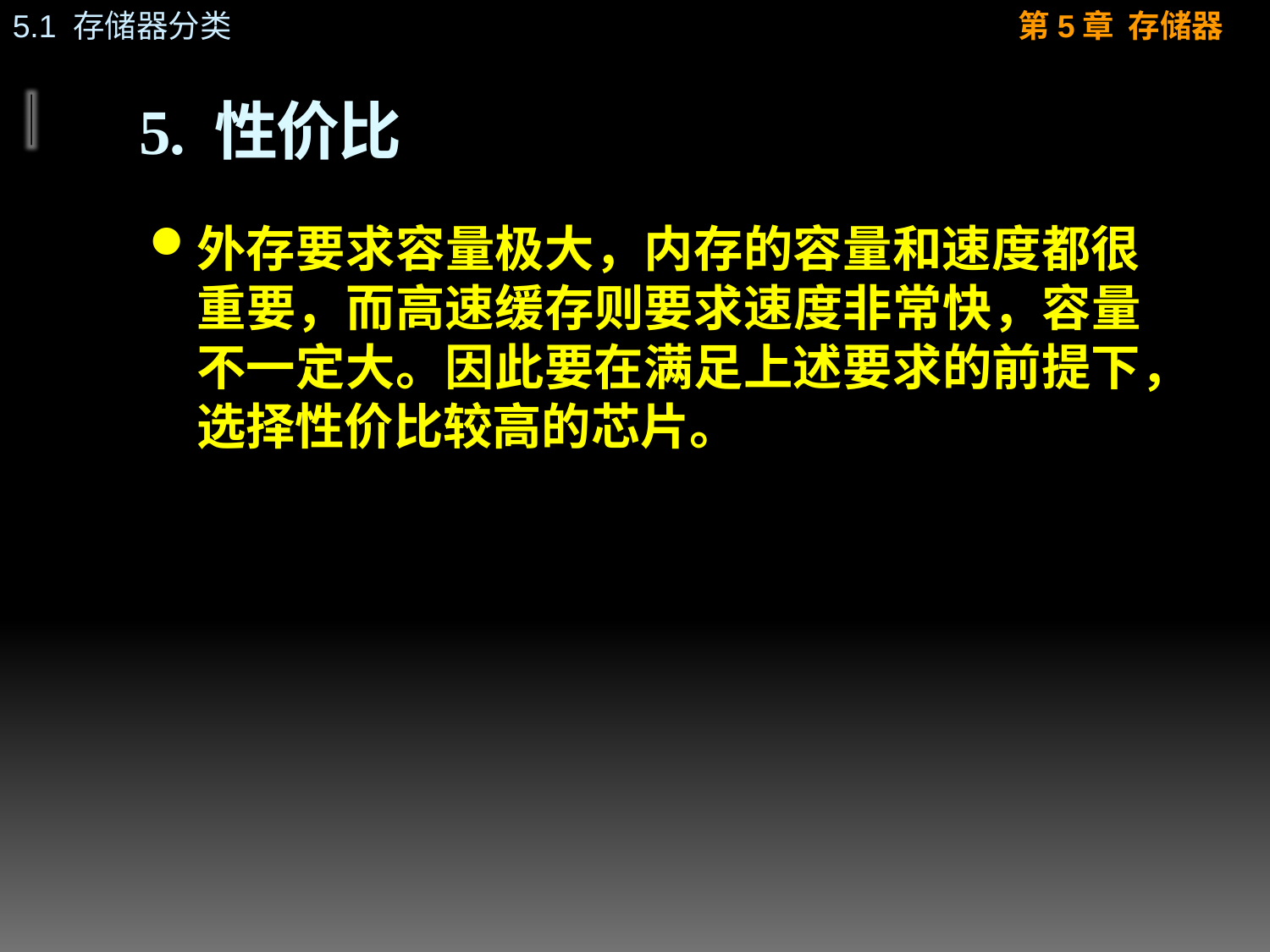

# 5. 性价比
外存要求容量极大，内存的容量和速度都很重要，而高速缓存则要求速度非常快，容量不一定大。因此要在满足上述要求的前提下，选择性价比较高的芯片。